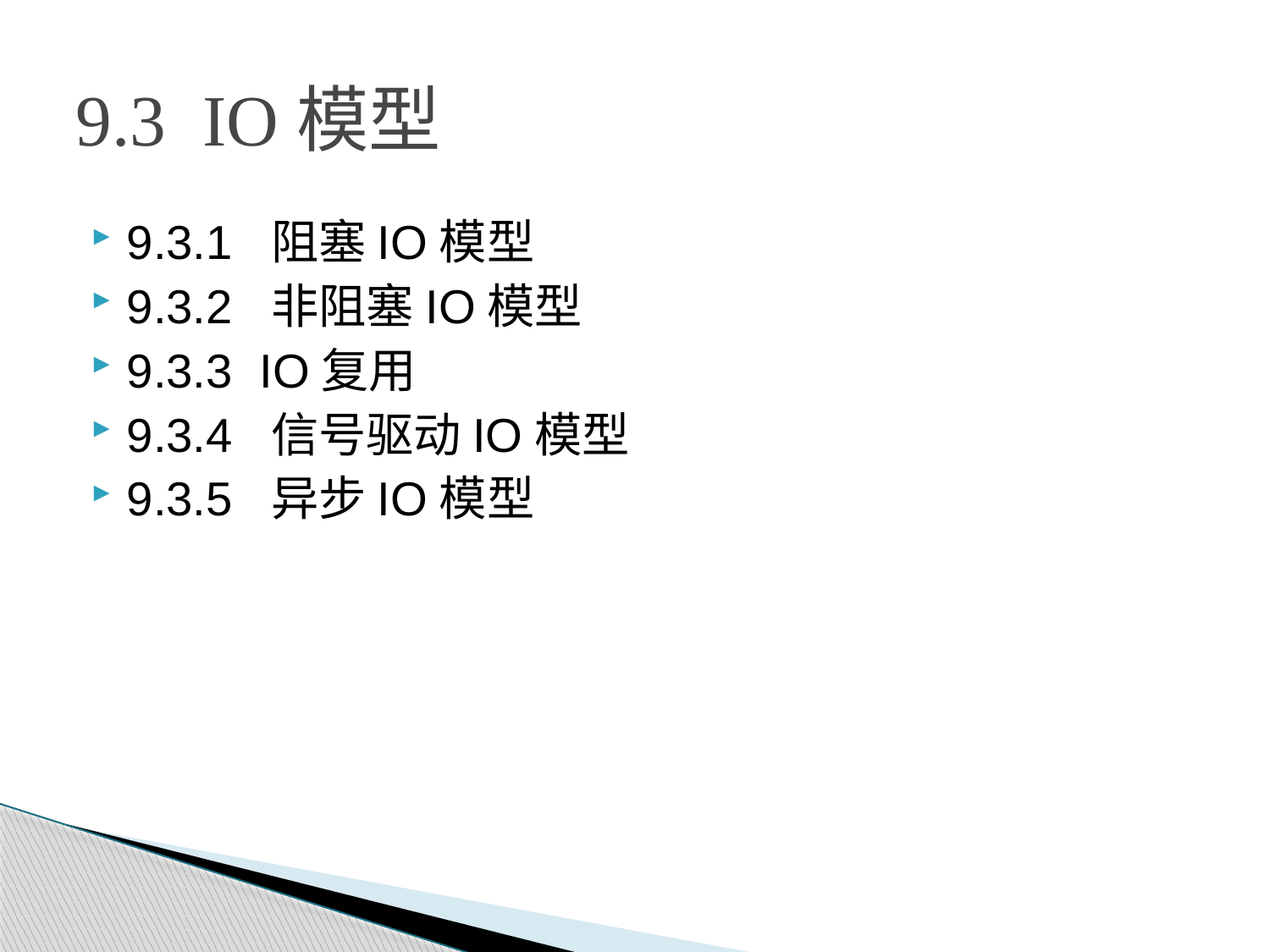

# 9.3  IO模型
9.3.1  阻塞IO模型
9.3.2  非阻塞IO模型
9.3.3  IO复用
9.3.4  信号驱动IO模型
9.3.5  异步IO模型